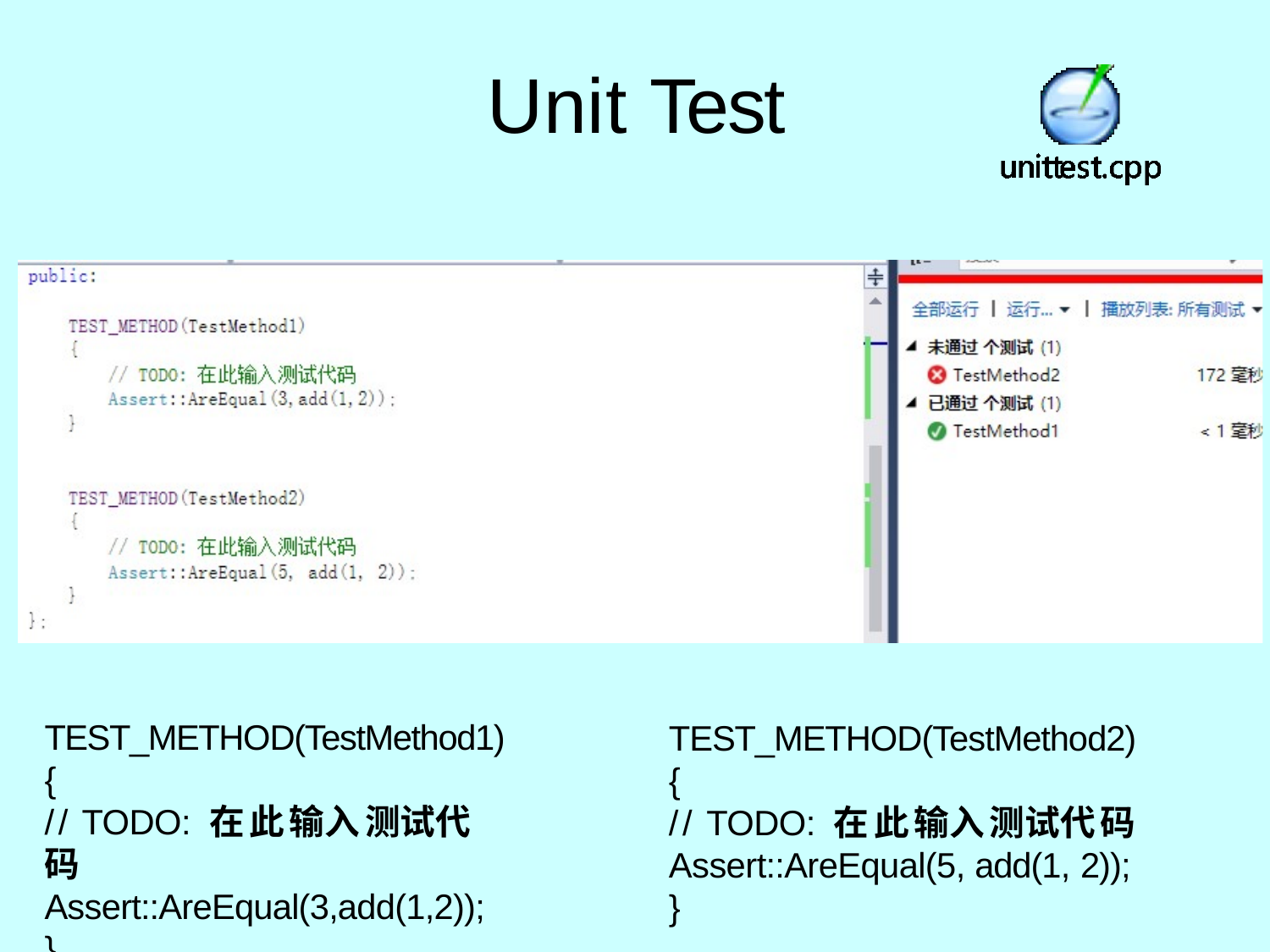

# Unit Test

TEST_METHOD(TestMethod1)
{
// TODO: 在此输入测试代码
Assert::AreEqual(3,add(1,2));
}
TEST_METHOD(TestMethod2)
{
// TODO: 在此输入测试代码
Assert::AreEqual(5, add(1, 2));
}